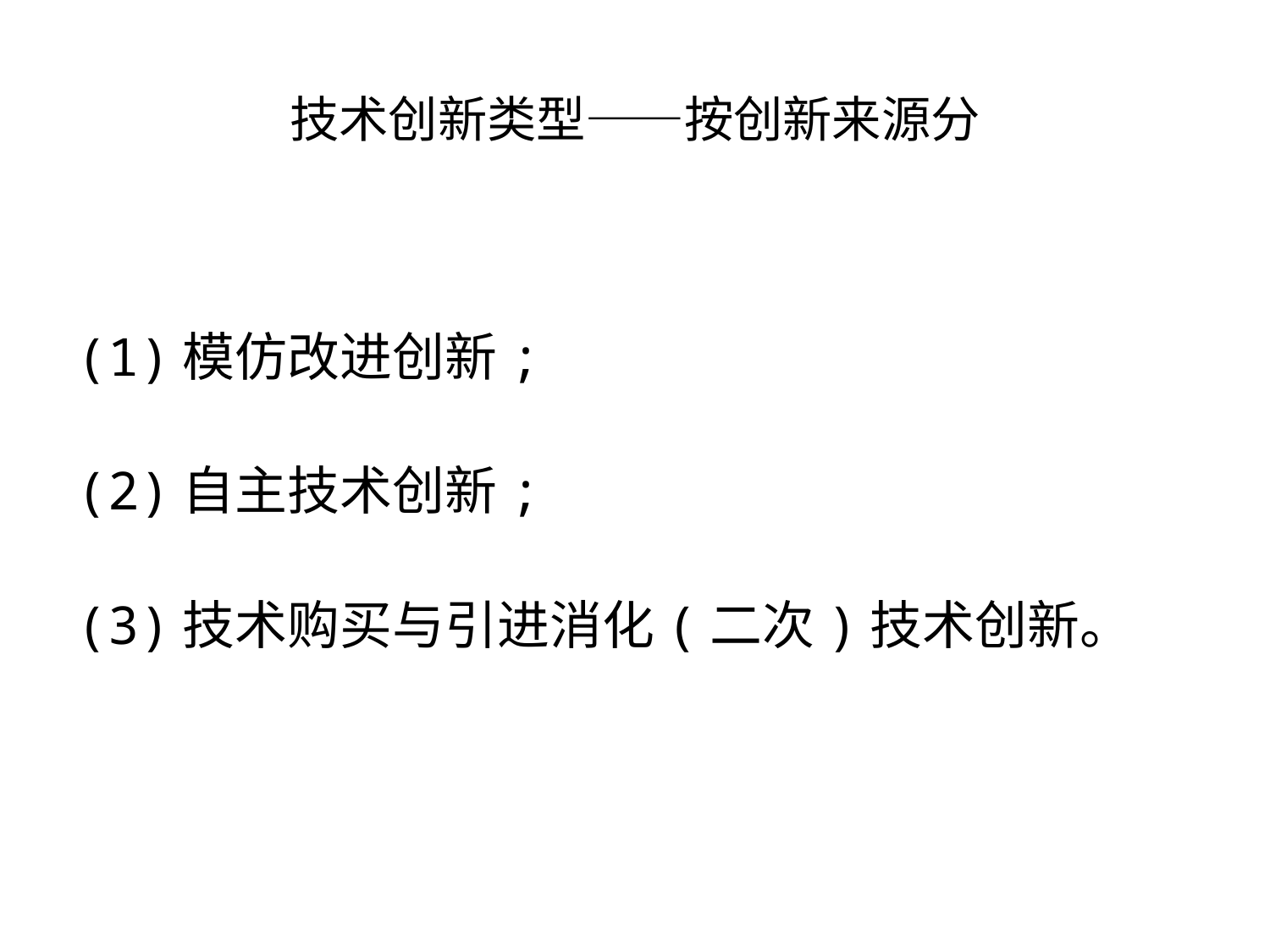

技术创新类型——按创新来源分
(1)模仿改进创新;

(2)自主技术创新;

(3)技术购买与引进消化(二次)技术创新。